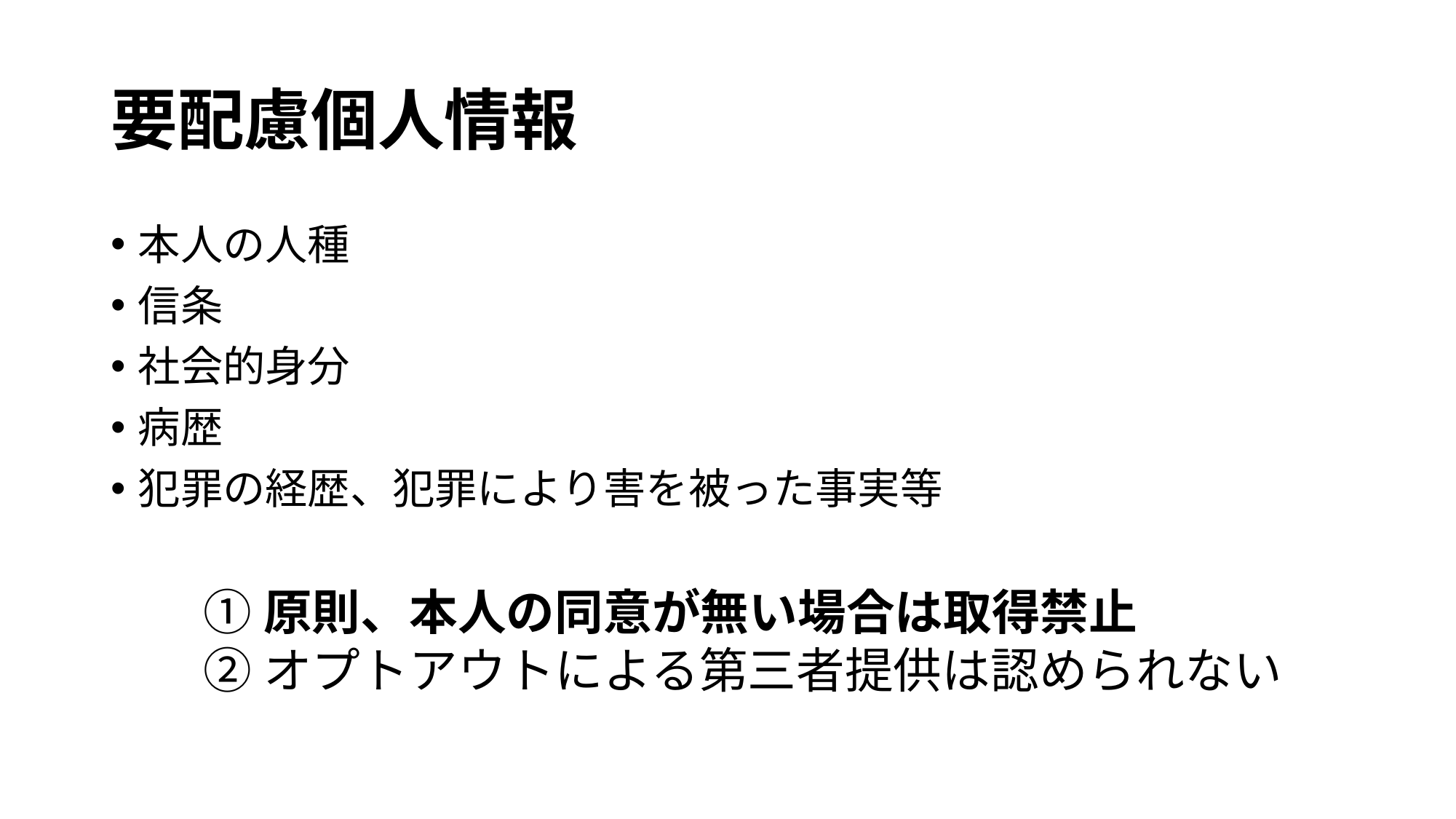

# 要配慮個人情報
本人の人種
信条
社会的身分
病歴
犯罪の経歴、犯罪により害を被った事実等
①原則、本人の同意が無い場合は取得禁止
②オプトアウトによる第三者提供は認められない